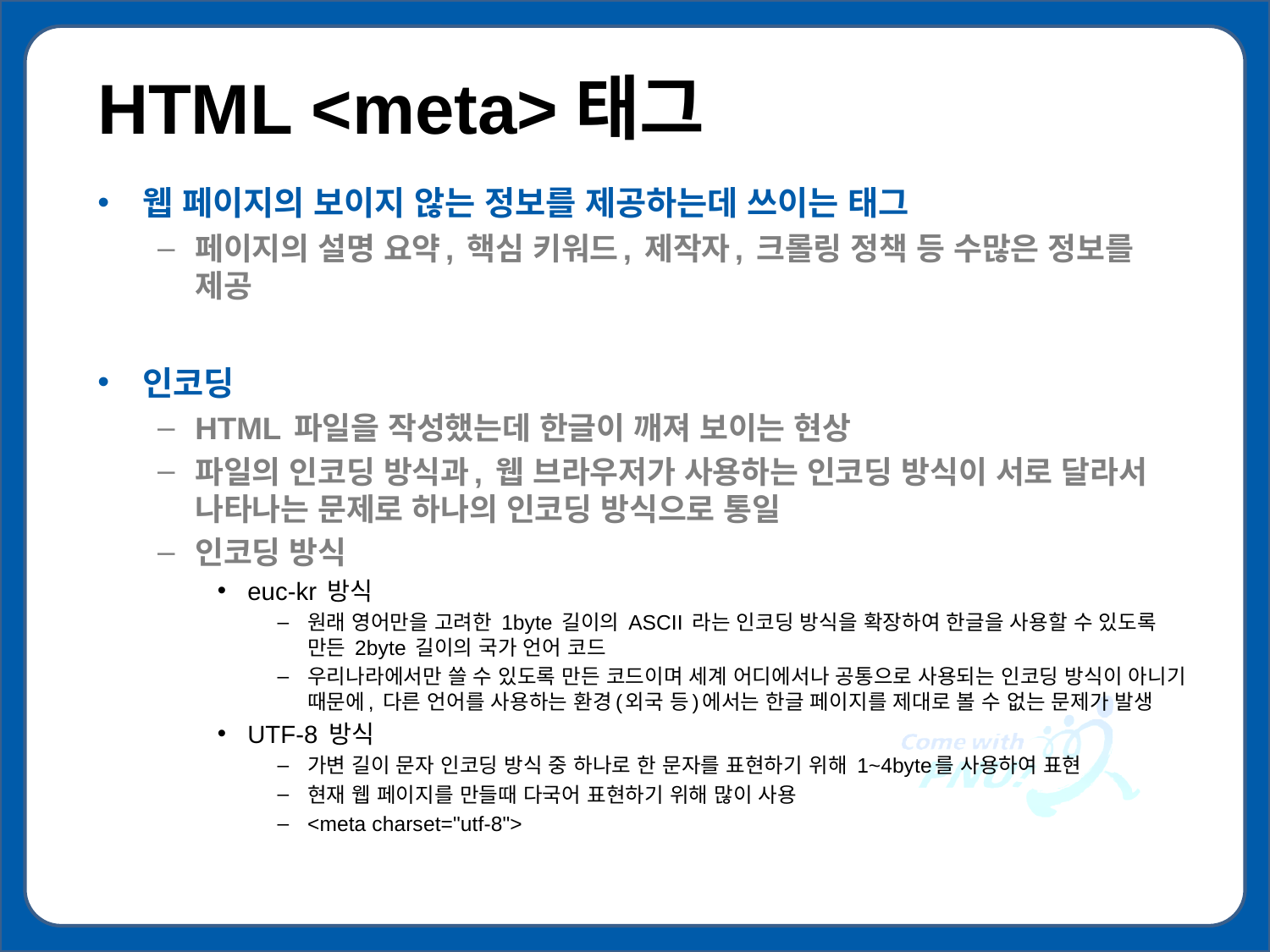

# HTML <meta>태그
웹 페이지의 보이지 않는 정보를 제공하는데 쓰이는 태그
페이지의 설명 요약, 핵심 키워드, 제작자, 크롤링 정책 등 수많은 정보를 제공

인코딩
HTML 파일을 작성했는데 한글이 깨져 보이는 현상
파일의 인코딩 방식과, 웹 브라우저가 사용하는 인코딩 방식이 서로 달라서 나타나는 문제로 하나의 인코딩 방식으로 통일
인코딩 방식
euc-kr 방식
원래 영어만을 고려한 1byte 길이의 ASCII 라는 인코딩 방식을 확장하여 한글을 사용할 수 있도록 만든 2byte 길이의 국가 언어 코드
우리나라에서만 쓸 수 있도록 만든 코드이며 세계 어디에서나 공통으로 사용되는 인코딩 방식이 아니기 때문에, 다른 언어를 사용하는 환경(외국 등)에서는 한글 페이지를 제대로 볼 수 없는 문제가 발생
UTF-8 방식
가변 길이 문자 인코딩 방식 중 하나로 한 문자를 표현하기 위해 1~4byte를 사용하여 표현
현재 웹 페이지를 만들때 다국어 표현하기 위해 많이 사용
<meta charset="utf-8">